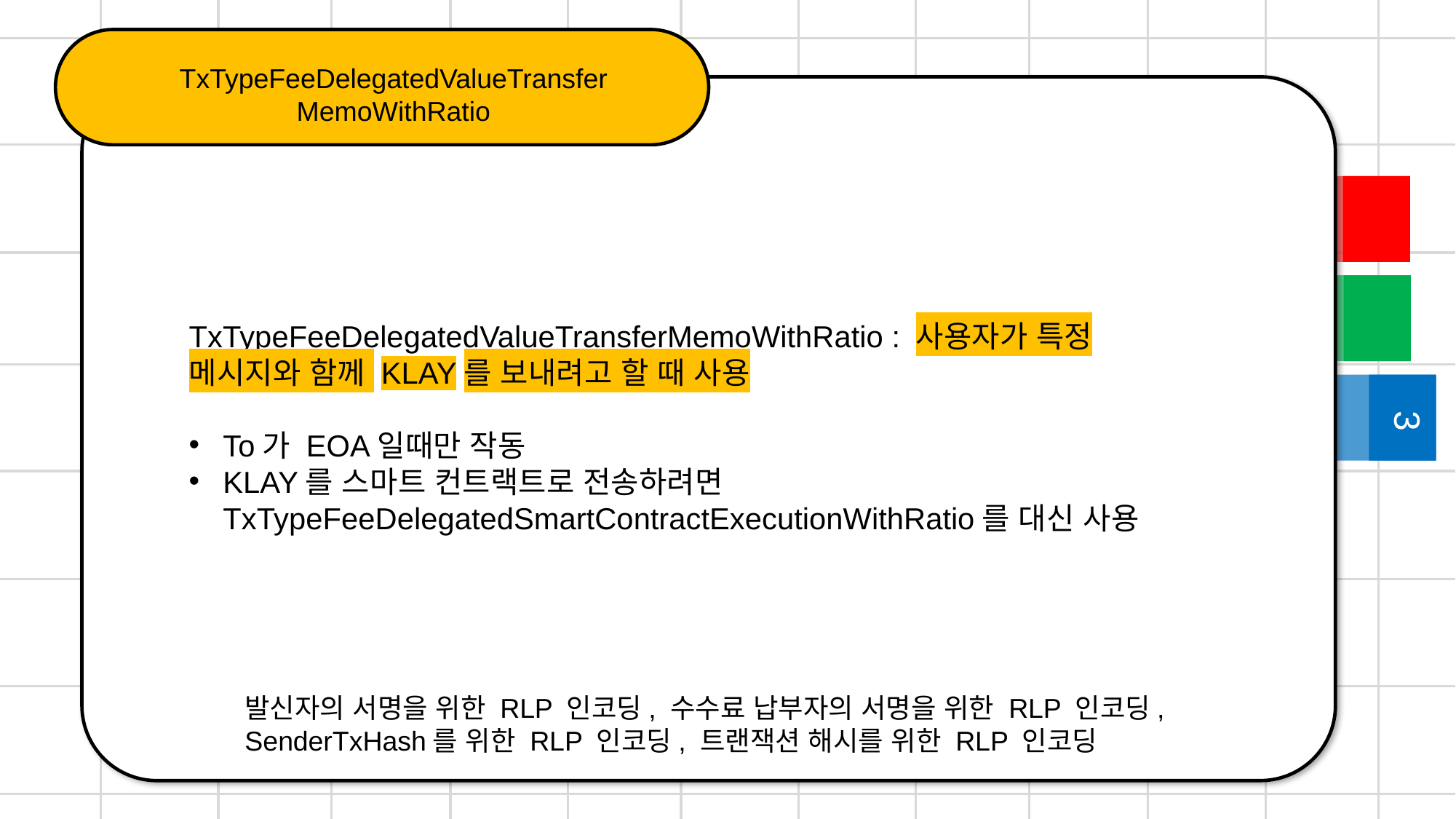

TxTypeFeeDelegatedValueTransfer
MemoWithRatio

TxTypeFeeDelegatedValueTransferMemoWithRatio : 사용자가 특정 메시지와 함께 KLAY를 보내려고 할 때 사용

To가 EOA일때만 작동
KLAY를 스마트 컨트랙트로 전송하려면 TxTypeFeeDelegatedSmartContractExecutionWithRatio를 대신 사용

3
발신자의 서명을 위한 RLP 인코딩, 수수료 납부자의 서명을 위한 RLP 인코딩,
SenderTxHash를 위한 RLP 인코딩, 트랜잭션 해시를 위한 RLP 인코딩